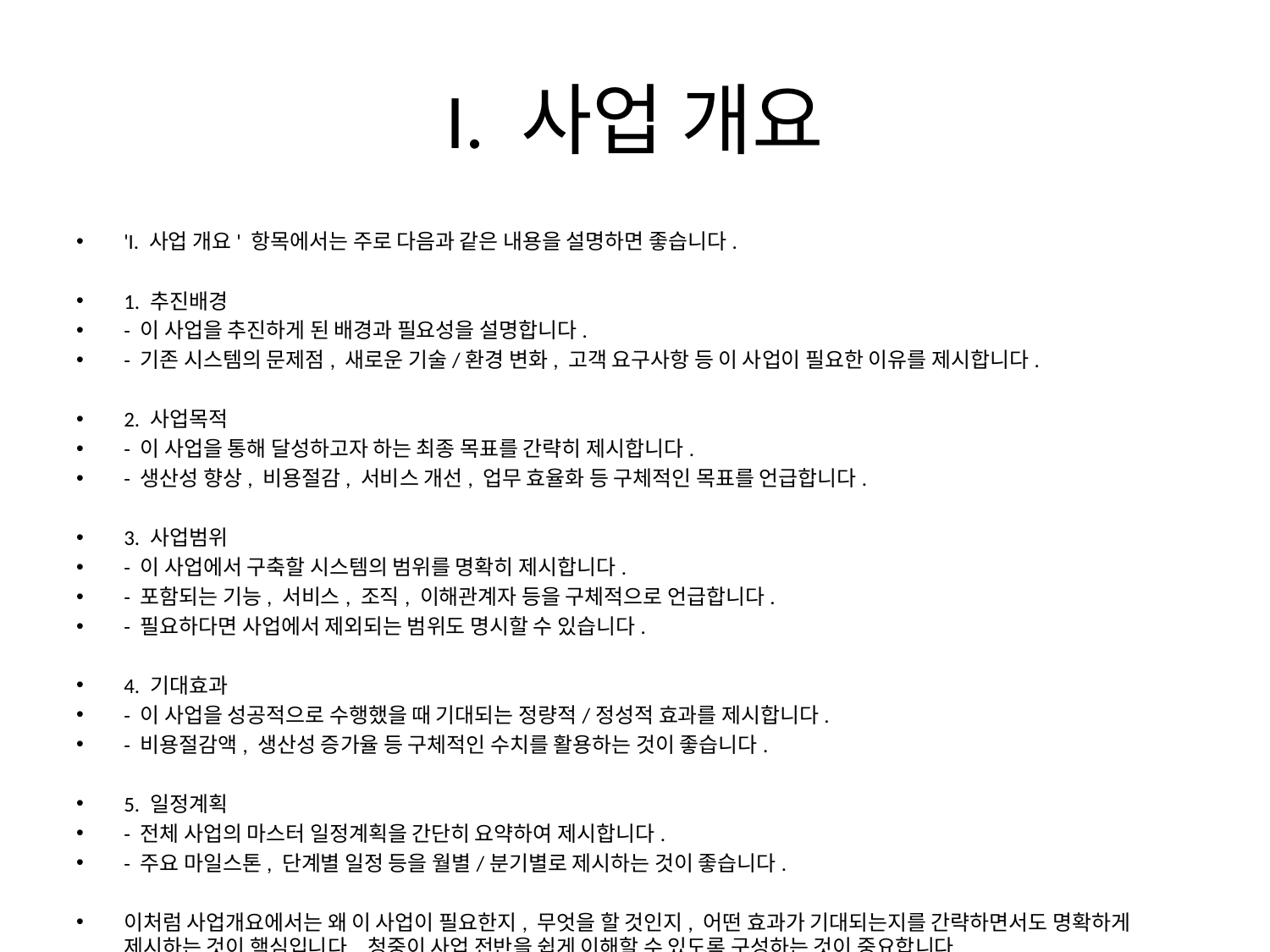

# I. 사업 개요
'I. 사업 개요' 항목에서는 주로 다음과 같은 내용을 설명하면 좋습니다.

1. 추진배경
- 이 사업을 추진하게 된 배경과 필요성을 설명합니다.
- 기존 시스템의 문제점, 새로운 기술/환경 변화, 고객 요구사항 등 이 사업이 필요한 이유를 제시합니다.

2. 사업목적
- 이 사업을 통해 달성하고자 하는 최종 목표를 간략히 제시합니다.
- 생산성 향상, 비용절감, 서비스 개선, 업무 효율화 등 구체적인 목표를 언급합니다.

3. 사업범위
- 이 사업에서 구축할 시스템의 범위를 명확히 제시합니다.
- 포함되는 기능, 서비스, 조직, 이해관계자 등을 구체적으로 언급합니다.
- 필요하다면 사업에서 제외되는 범위도 명시할 수 있습니다.

4. 기대효과
- 이 사업을 성공적으로 수행했을 때 기대되는 정량적/정성적 효과를 제시합니다.
- 비용절감액, 생산성 증가율 등 구체적인 수치를 활용하는 것이 좋습니다.

5. 일정계획
- 전체 사업의 마스터 일정계획을 간단히 요약하여 제시합니다.
- 주요 마일스톤, 단계별 일정 등을 월별/분기별로 제시하는 것이 좋습니다.

이처럼 사업개요에서는 왜 이 사업이 필요한지, 무엇을 할 것인지, 어떤 효과가 기대되는지를 간략하면서도 명확하게 제시하는 것이 핵심입니다. 청중이 사업 전반을 쉽게 이해할 수 있도록 구성하는 것이 중요합니다.